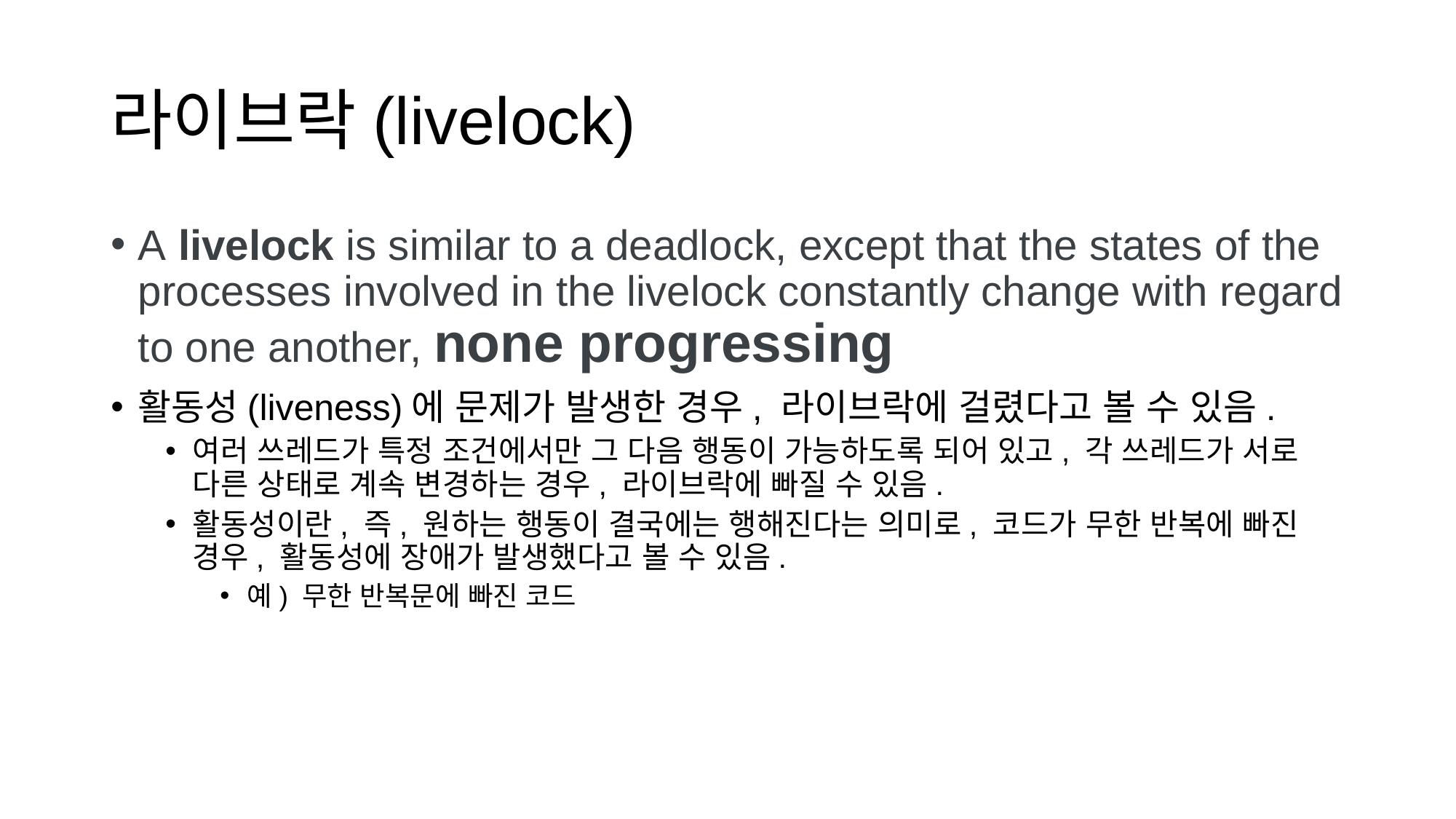

# 라이브락(livelock)
A livelock is similar to a deadlock, except that the states of the processes involved in the livelock constantly change with regard to one another, none progressing
활동성(liveness)에 문제가 발생한 경우, 라이브락에 걸렸다고 볼 수 있음.
여러 쓰레드가 특정 조건에서만 그 다음 행동이 가능하도록 되어 있고, 각 쓰레드가 서로 다른 상태로 계속 변경하는 경우, 라이브락에 빠질 수 있음.
활동성이란, 즉, 원하는 행동이 결국에는 행해진다는 의미로, 코드가 무한 반복에 빠진 경우, 활동성에 장애가 발생했다고 볼 수 있음.
예) 무한 반복문에 빠진 코드